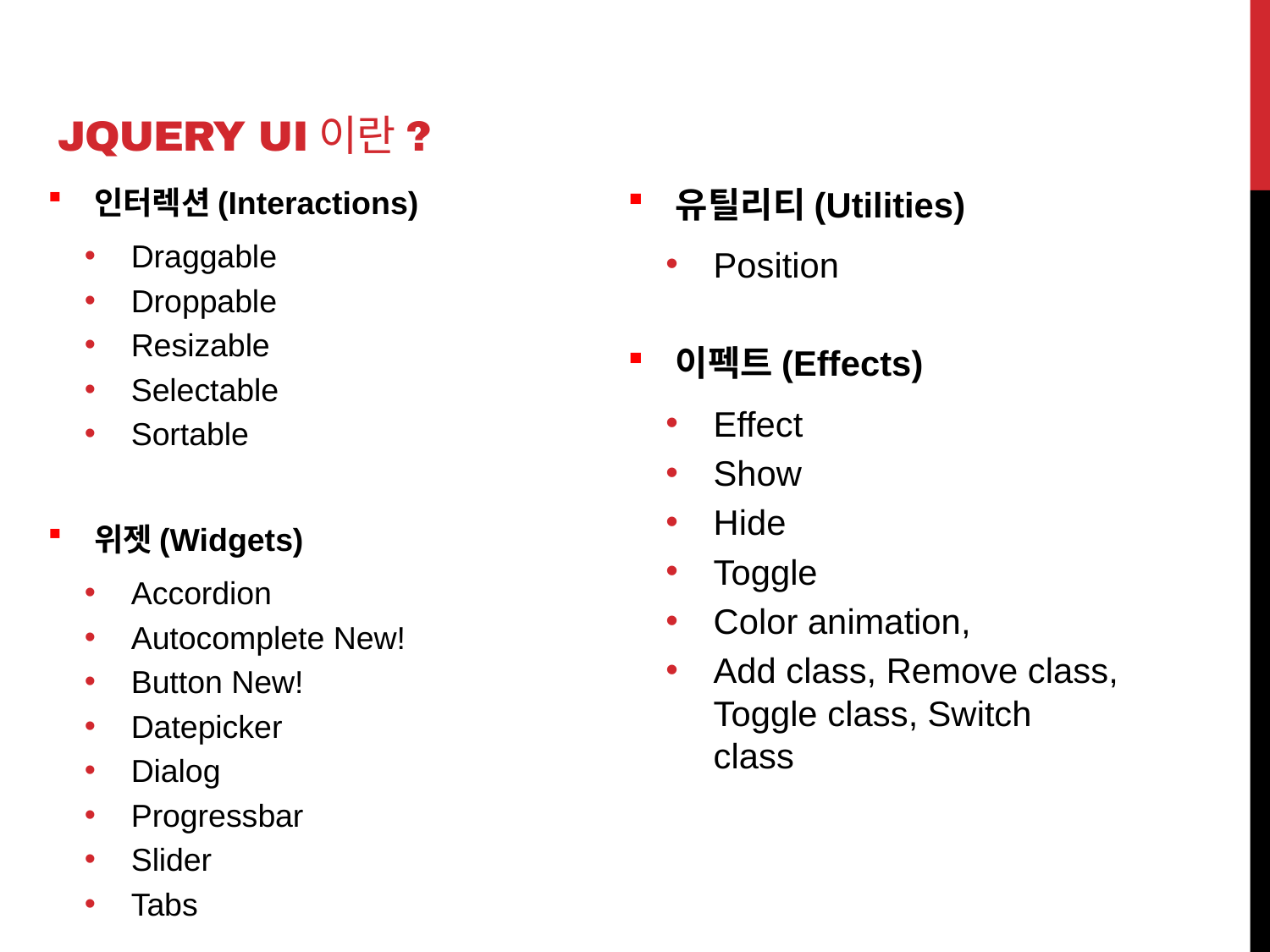

# jQuery UI이란?
인터렉션(Interactions)
Draggable
Droppable
Resizable
Selectable
Sortable

위젯(Widgets)
Accordion
Autocomplete New!
Button New!
Datepicker
Dialog
Progressbar
Slider
Tabs

유틸리티(Utilities)
Position

이펙트(Effects)
Effect
Show
Hide
Toggle
Color animation,
Add class, Remove class, Toggle class, Switch class